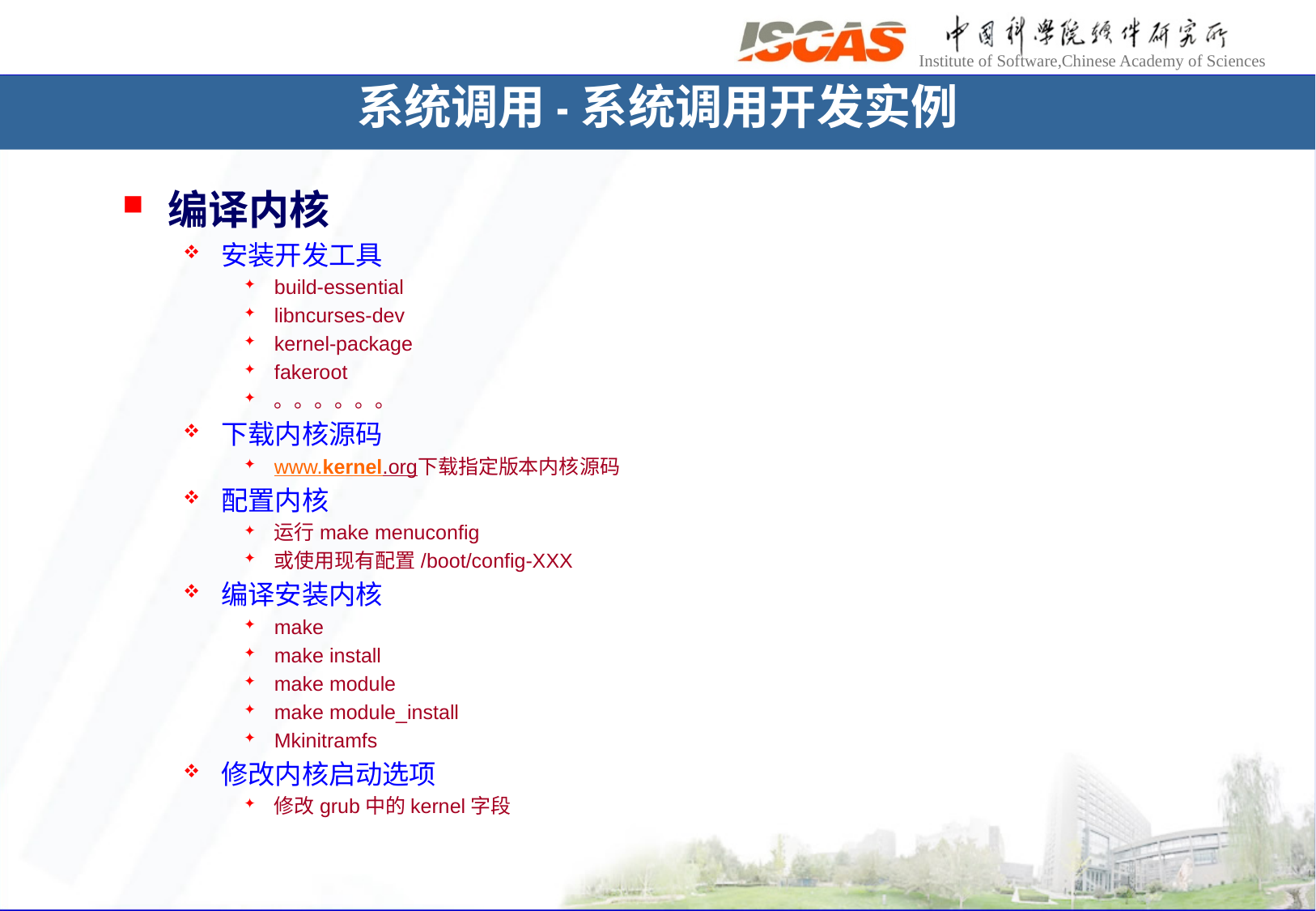

系统调用-系统调用开发实例
编译内核
安装开发工具
build-essential
libncurses-dev
kernel-package
fakeroot
。。。。。。
下载内核源码
www.kernel.org下载指定版本内核源码
配置内核
运行make menuconfig
或使用现有配置/boot/config-XXX
编译安装内核
make
make install
make module
make module_install
Mkinitramfs
修改内核启动选项
修改grub中的kernel字段